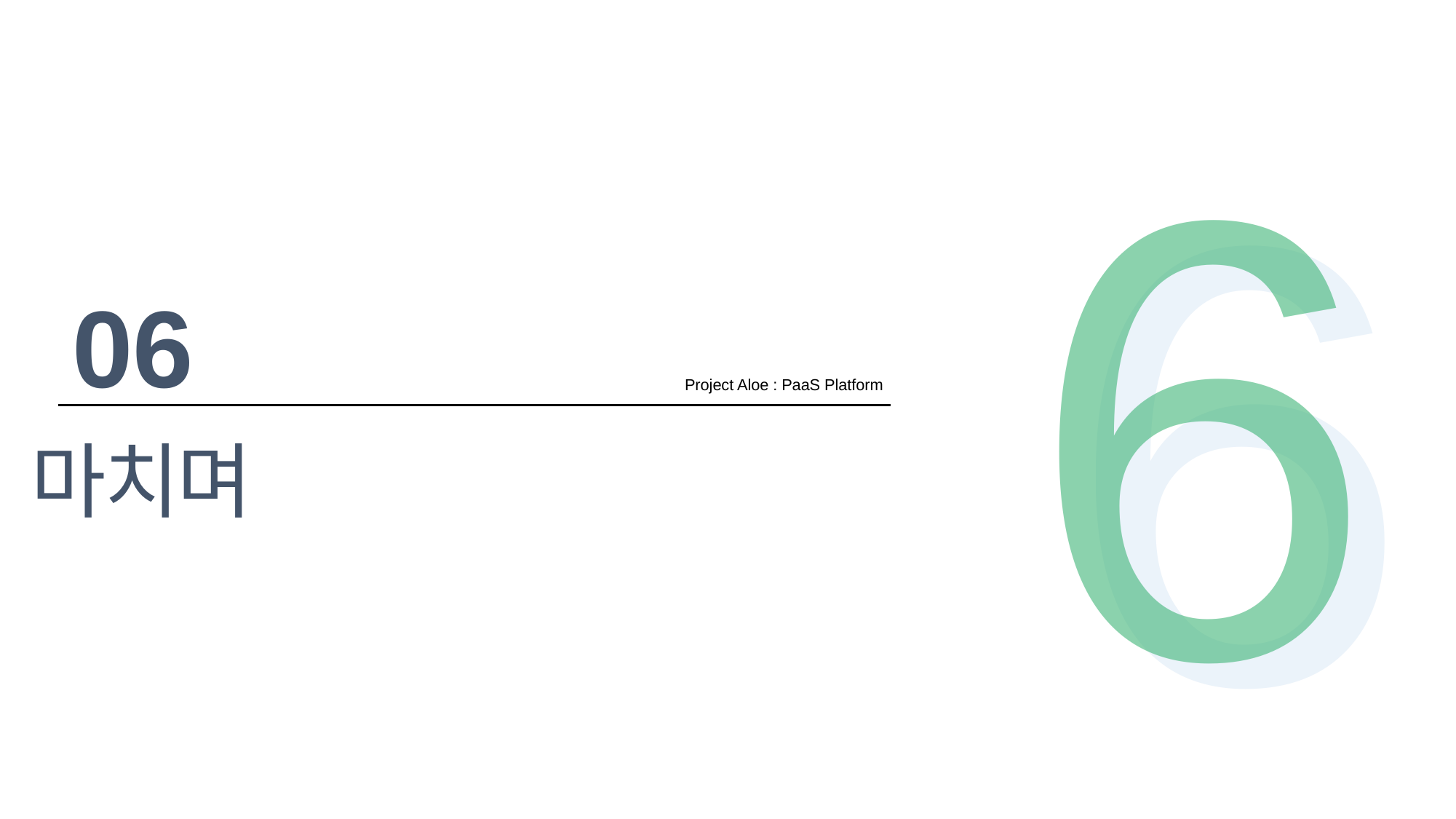

6
6
06
Project Aloe : PaaS Platform
마치며